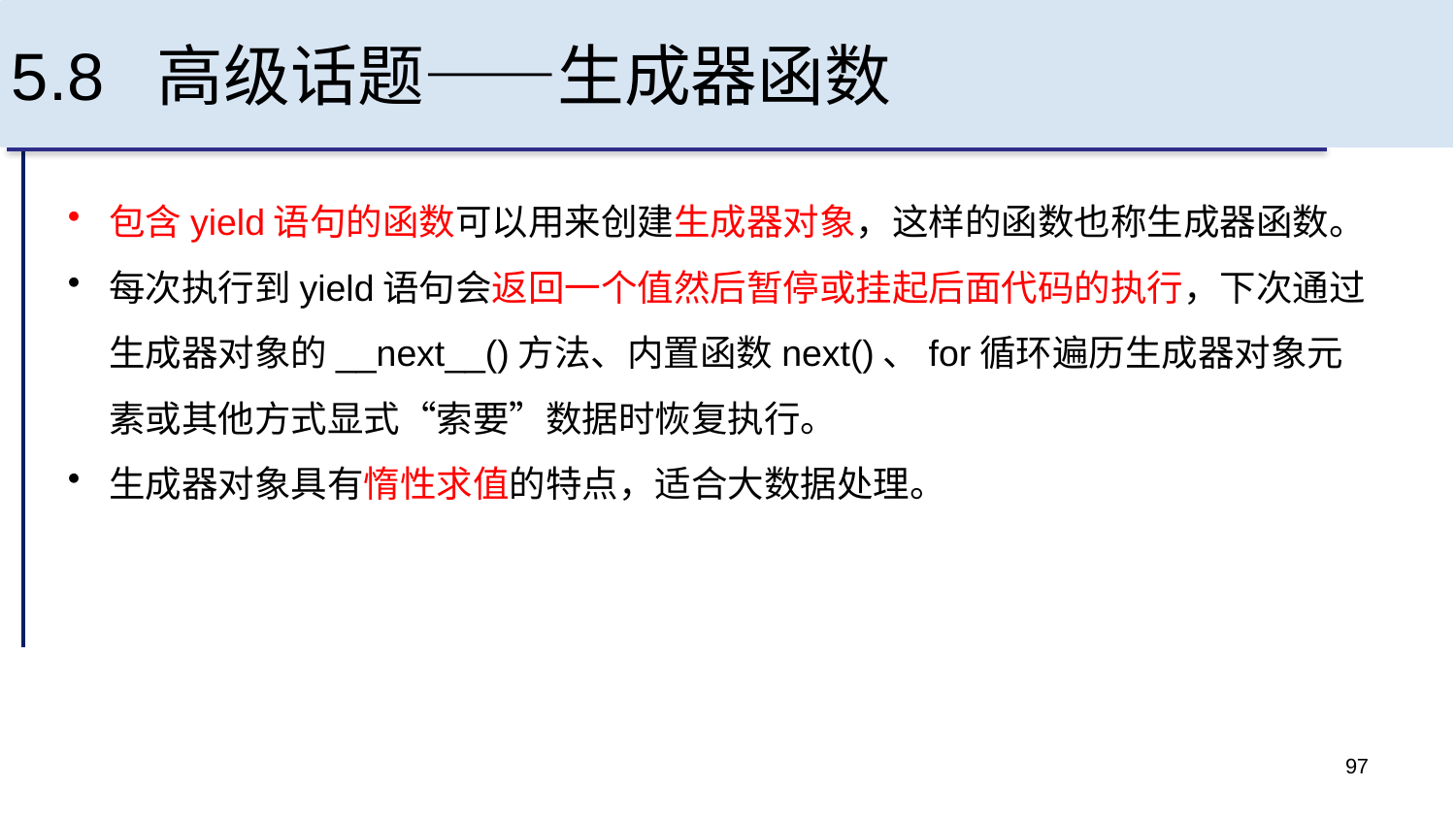

# 5.8  高级话题——生成器函数
包含yield语句的函数可以用来创建生成器对象，这样的函数也称生成器函数。
每次执行到yield语句会返回一个值然后暂停或挂起后面代码的执行，下次通过生成器对象的__next__()方法、内置函数next()、for循环遍历生成器对象元素或其他方式显式“索要”数据时恢复执行。
生成器对象具有惰性求值的特点，适合大数据处理。
97